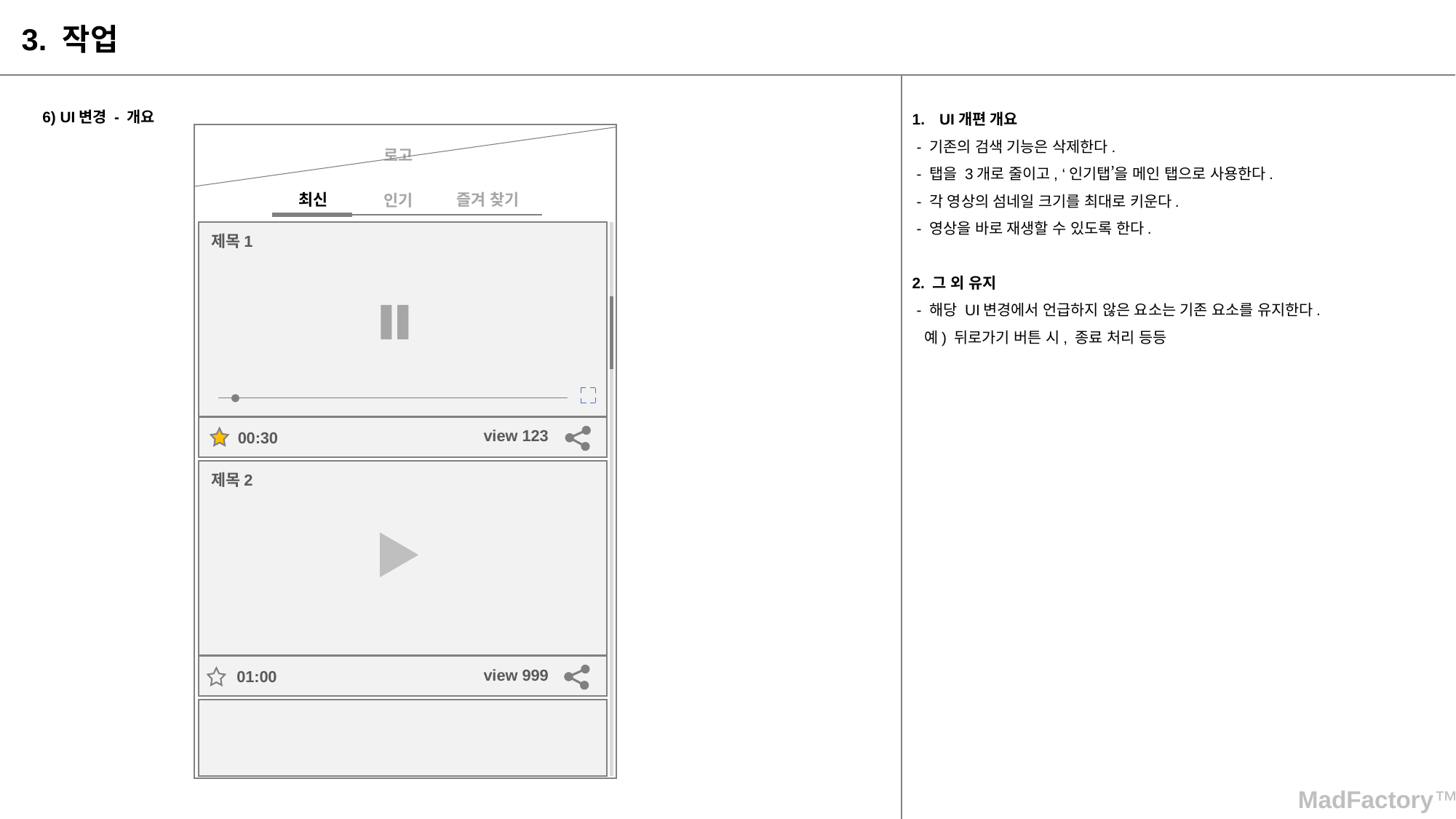

3. 작업

UI개편 개요
 - 기존의 검색 기능은 삭제한다.
 - 탭을 3개로 줄이고, ‘인기탭’을 메인 탭으로 사용한다.
 - 각 영상의 섬네일 크기를 최대로 키운다.
 - 영상을 바로 재생할 수 있도록 한다.

2. 그 외 유지
 - 해당 UI변경에서 언급하지 않은 요소는 기존 요소를 유지한다.
  예) 뒤로가기 버튼 시, 종료 처리 등등

6) UI변경 - 개요

로고
최신
즐겨 찾기
인기

제목1

view 123
00:30

제목2

view 999
01:00

MadFactory™